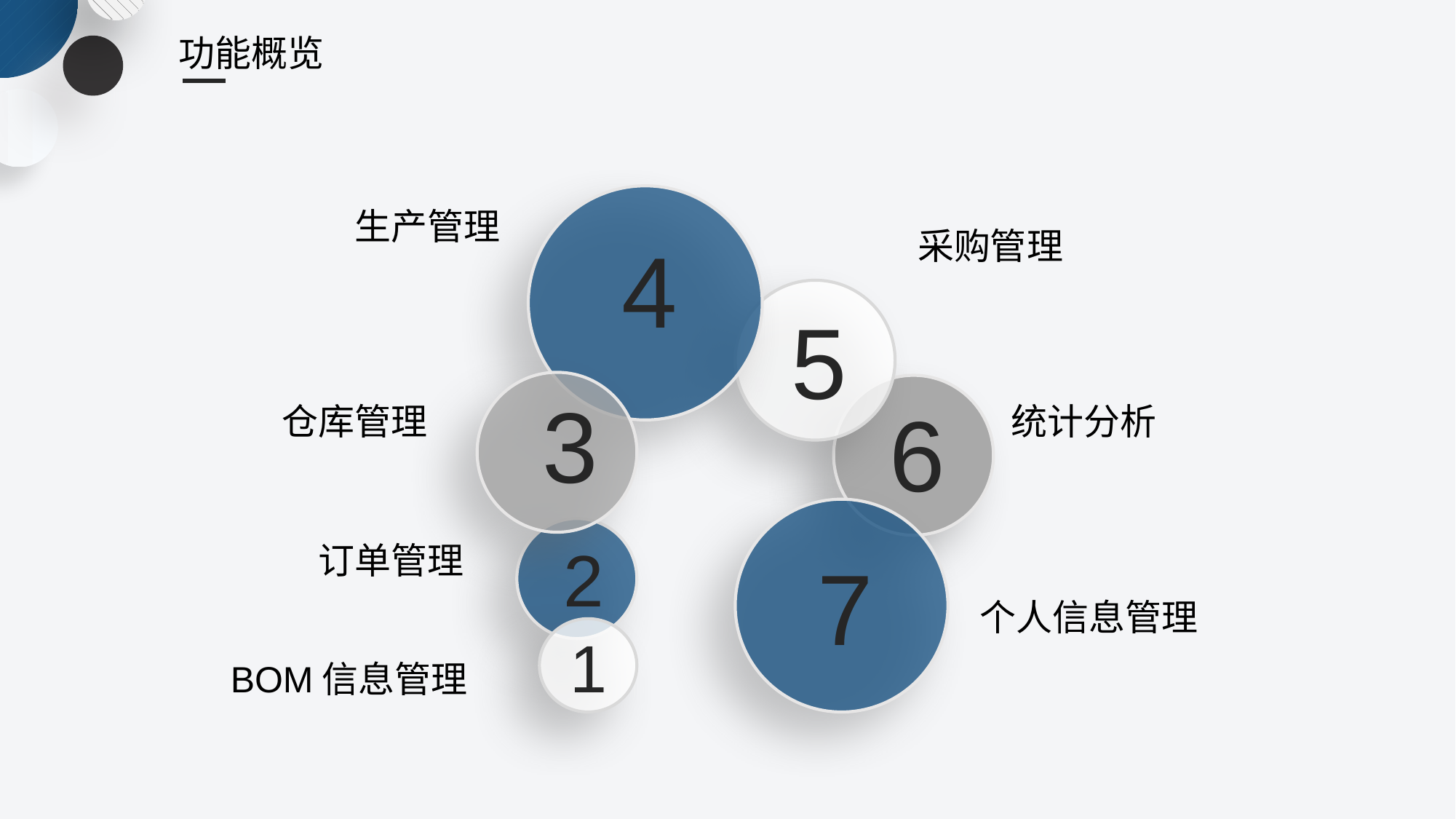

功能概览

生产管理
采购管理
4

5

3
6
仓库管理
统计分析

2
订单管理
7
个人信息管理

1
BOM信息管理